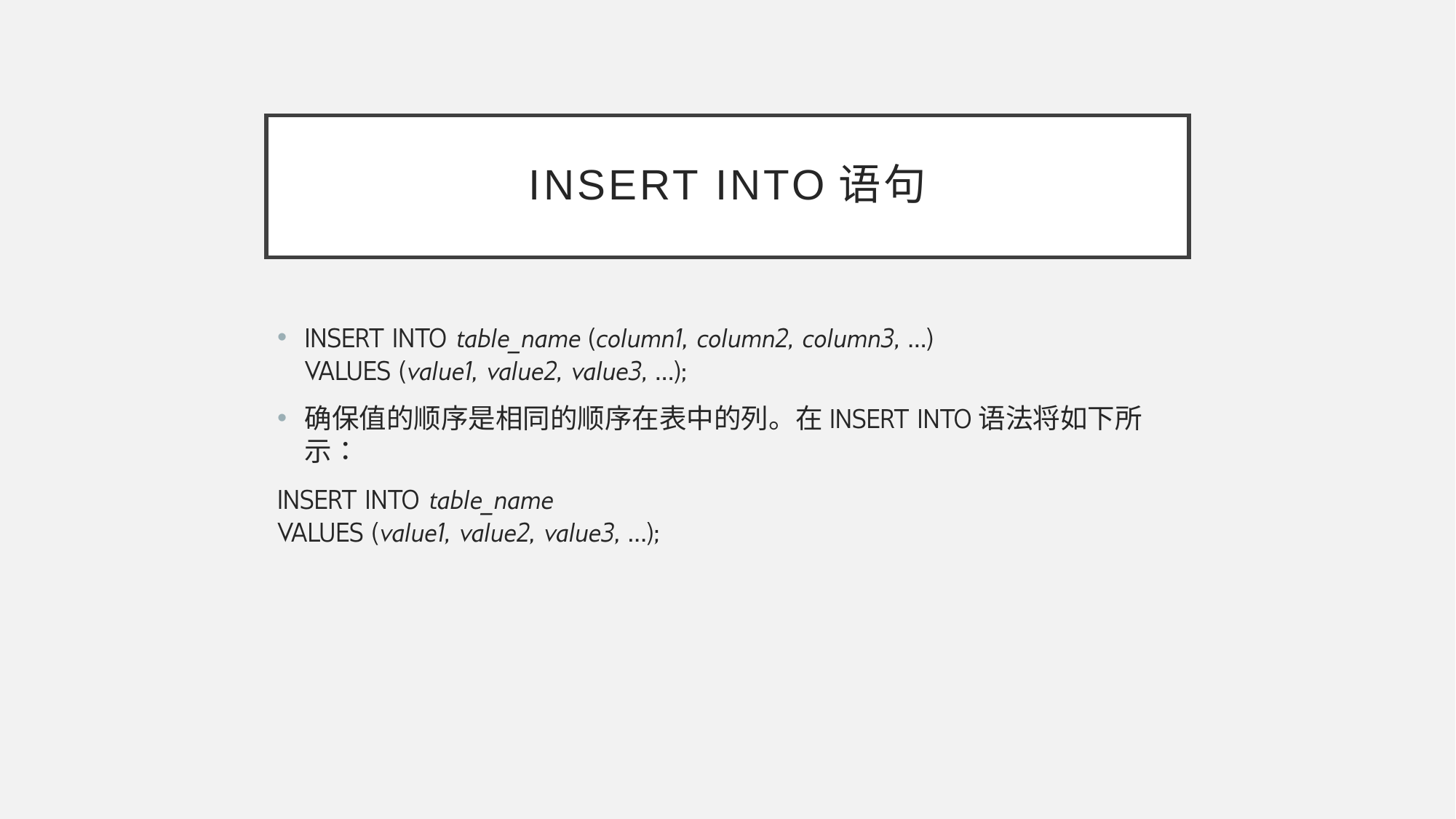

# INSERT INTO语句
INSERT INTO table_name (column1, column2, column3, ...)
VALUES (value1, value2, value3, ...);
确保值的顺序是相同的顺序在表中的列。在INSERT INTO语法将如下所示：
INSERT INTO table_name
VALUES (value1, value2, value3, ...);